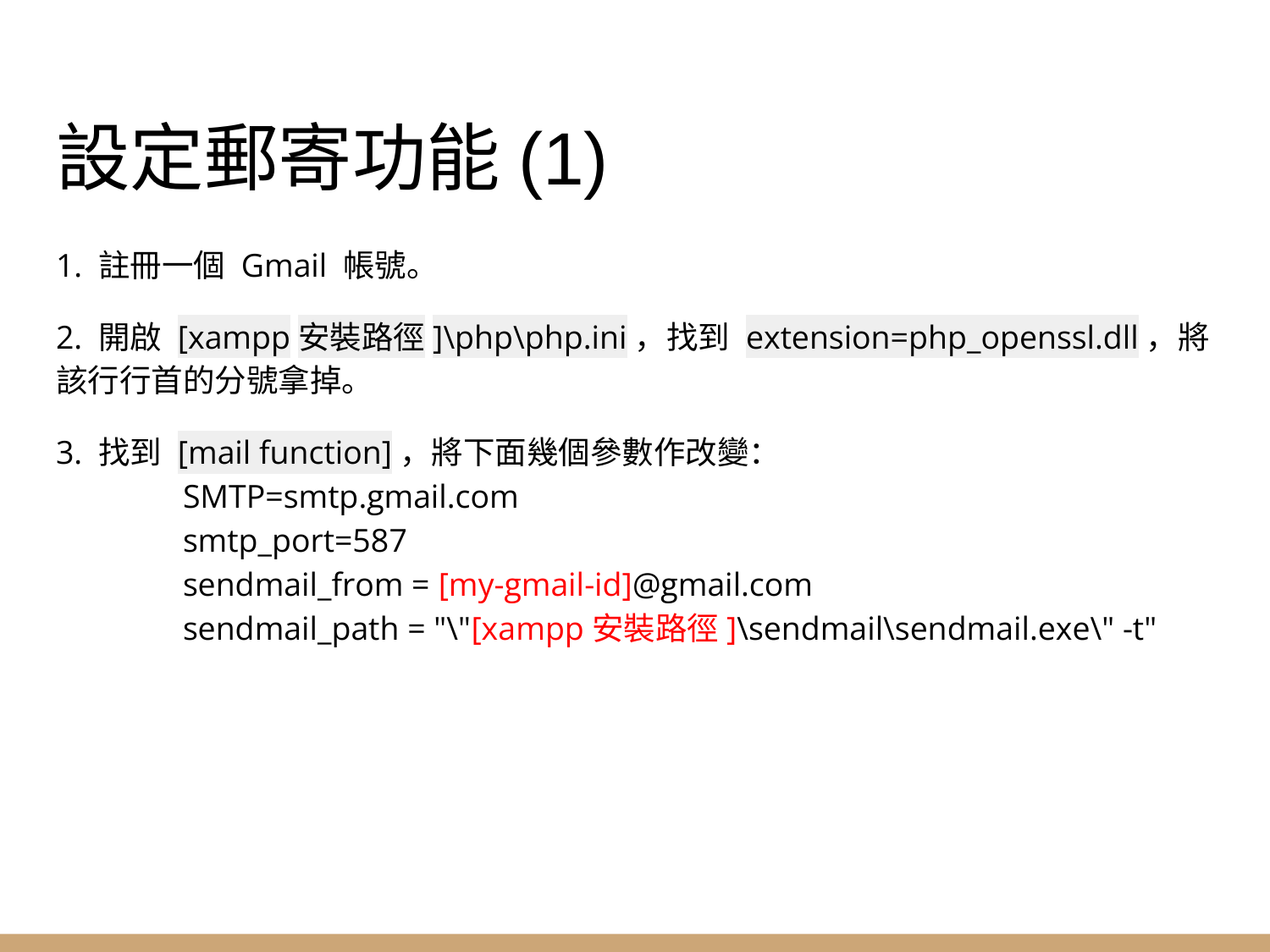

# 設定郵寄功能(1)
1. 註冊一個 Gmail 帳號。
2. 開啟 [xampp安裝路徑]\php\php.ini，找到 extension=php_openssl.dll，將該行行首的分號拿掉。
3. 找到 [mail function]，將下面幾個參數作改變：
	SMTP=smtp.gmail.com
	smtp_port=587
	sendmail_from = [my-gmail-id]@gmail.com
	sendmail_path = "\"[xampp安裝路徑]\sendmail\sendmail.exe\" -t"